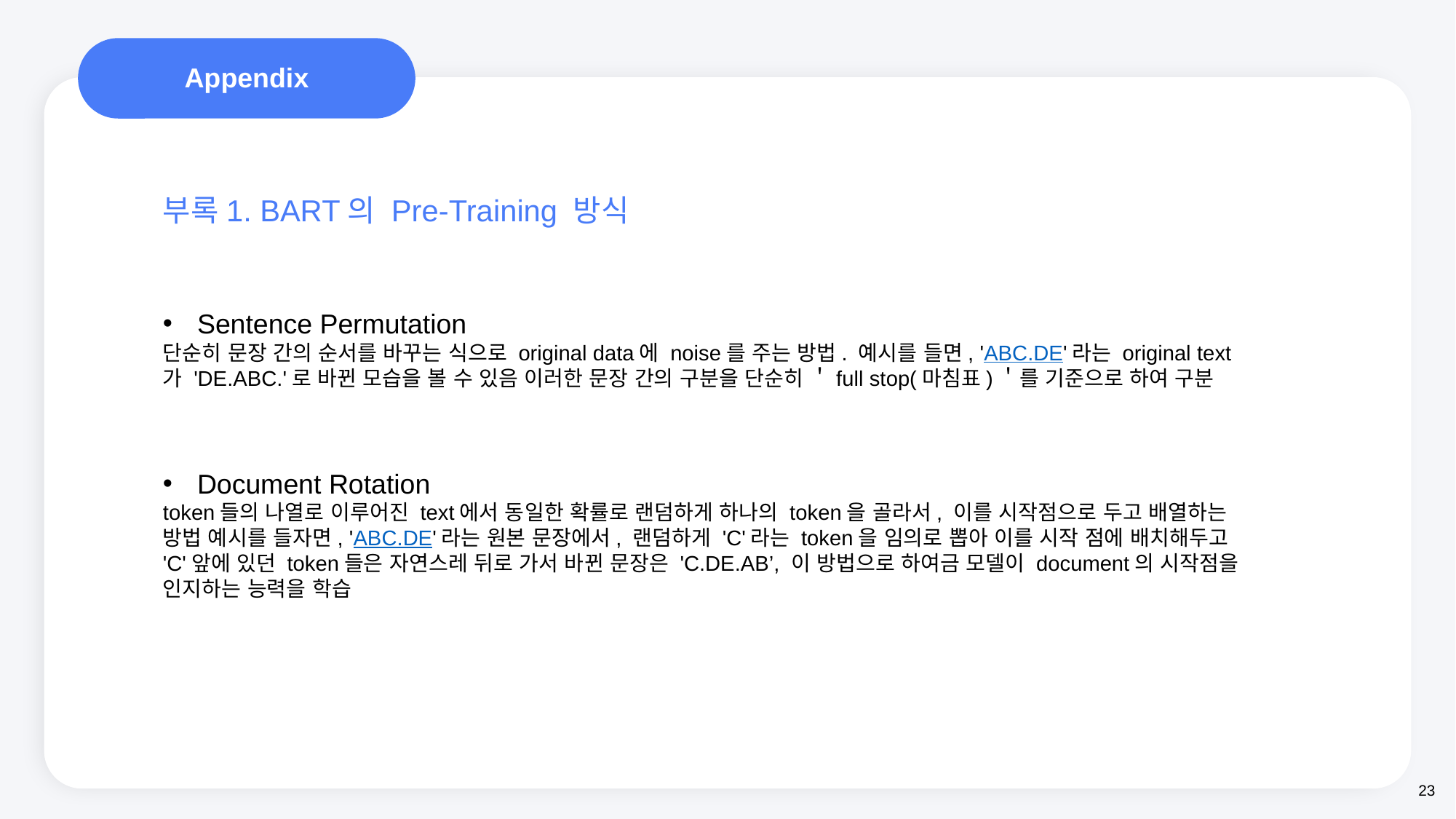

Appendix

부록1. BART의 Pre-Training 방식

Sentence Permutation
단순히 문장 간의 순서를 바꾸는 식으로 original data에 noise를 주는 방법. 예시를 들면, 'ABC.DE'라는 original text가 'DE.ABC.'로 바뀐 모습을 볼 수 있음 이러한 문장 간의 구분을 단순히 ＇full stop(마침표)＇를 기준으로 하여 구분

Document Rotation
token들의 나열로 이루어진 text에서 동일한 확률로 랜덤하게 하나의 token을 골라서, 이를 시작점으로 두고 배열하는 방법 예시를 들자면, 'ABC.DE'라는 원본 문장에서, 랜덤하게 'C'라는 token을 임의로 뽑아 이를 시작 점에 배치해두고 'C'앞에 있던 token들은 자연스레 뒤로 가서 바뀐 문장은 'C.DE.AB’, 이 방법으로 하여금 모델이 document의 시작점을 인지하는 능력을 학습

23